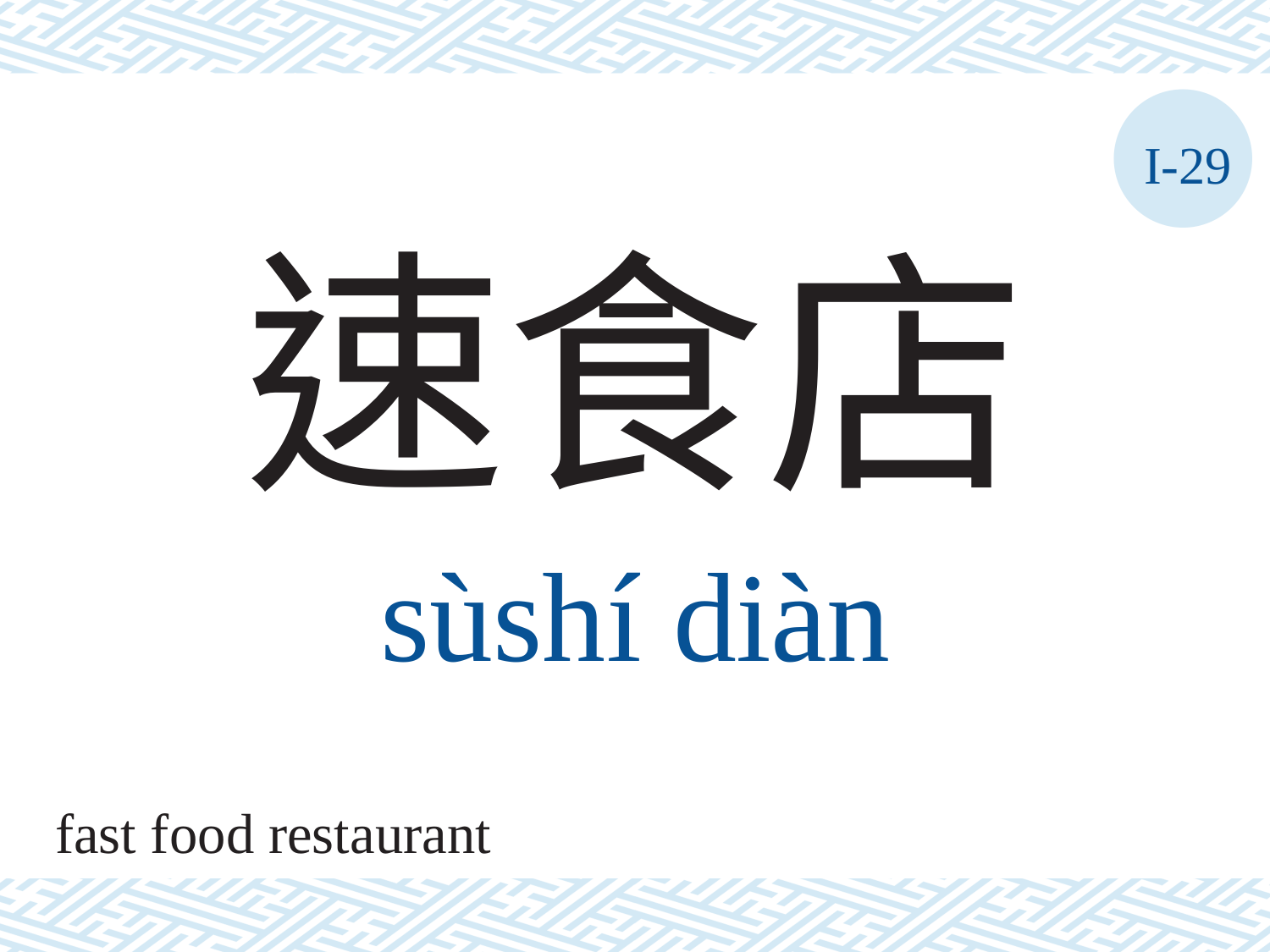

I-29
速食店
sùshí diàn
fast food restaurant